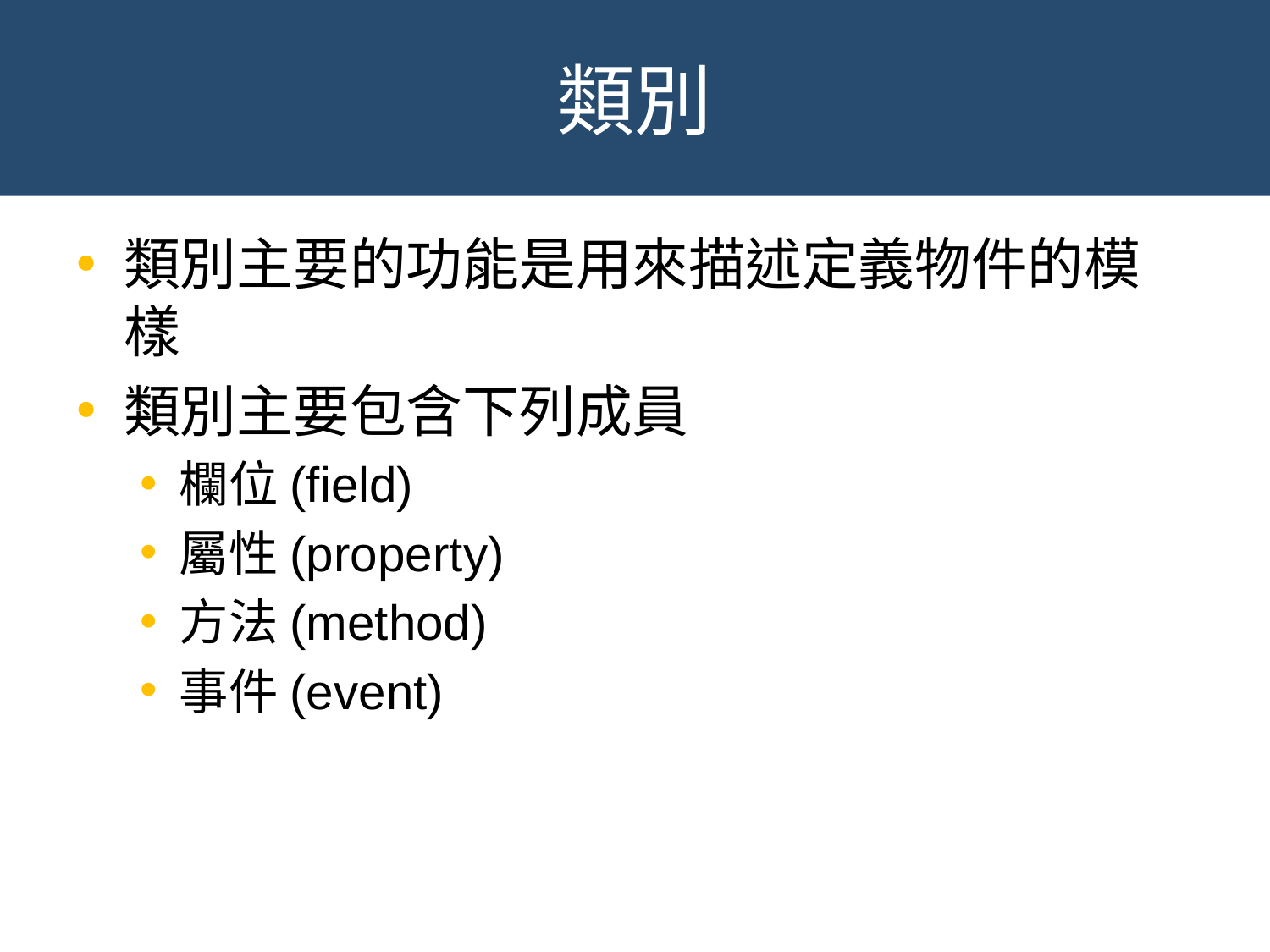

# 類別
類別主要的功能是用來描述定義物件的模樣
類別主要包含下列成員
欄位(field)
屬性(property)
方法(method)
事件(event)